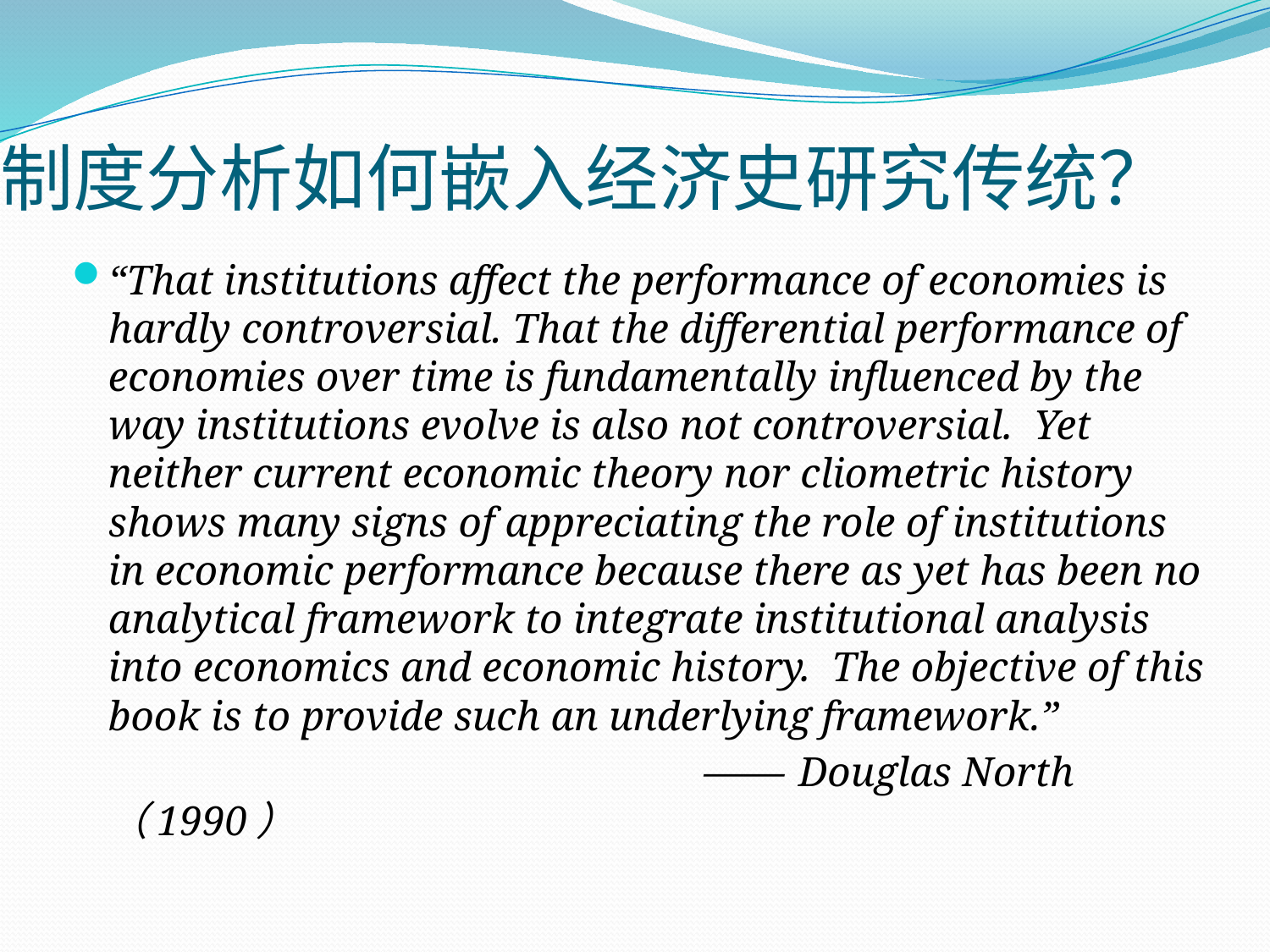

# 制度分析如何嵌入经济史研究传统？
“That institutions affect the performance of economies is hardly controversial. That the differential performance of economies over time is fundamentally influenced by the way institutions evolve is also not controversial.  Yet neither current economic theory nor cliometric history shows many signs of appreciating the role of institutions in economic performance because there as yet has been no analytical framework to integrate institutional analysis into economics and economic history.  The objective of this book is to provide such an underlying framework.”
                                                            —— Douglas North （1990）